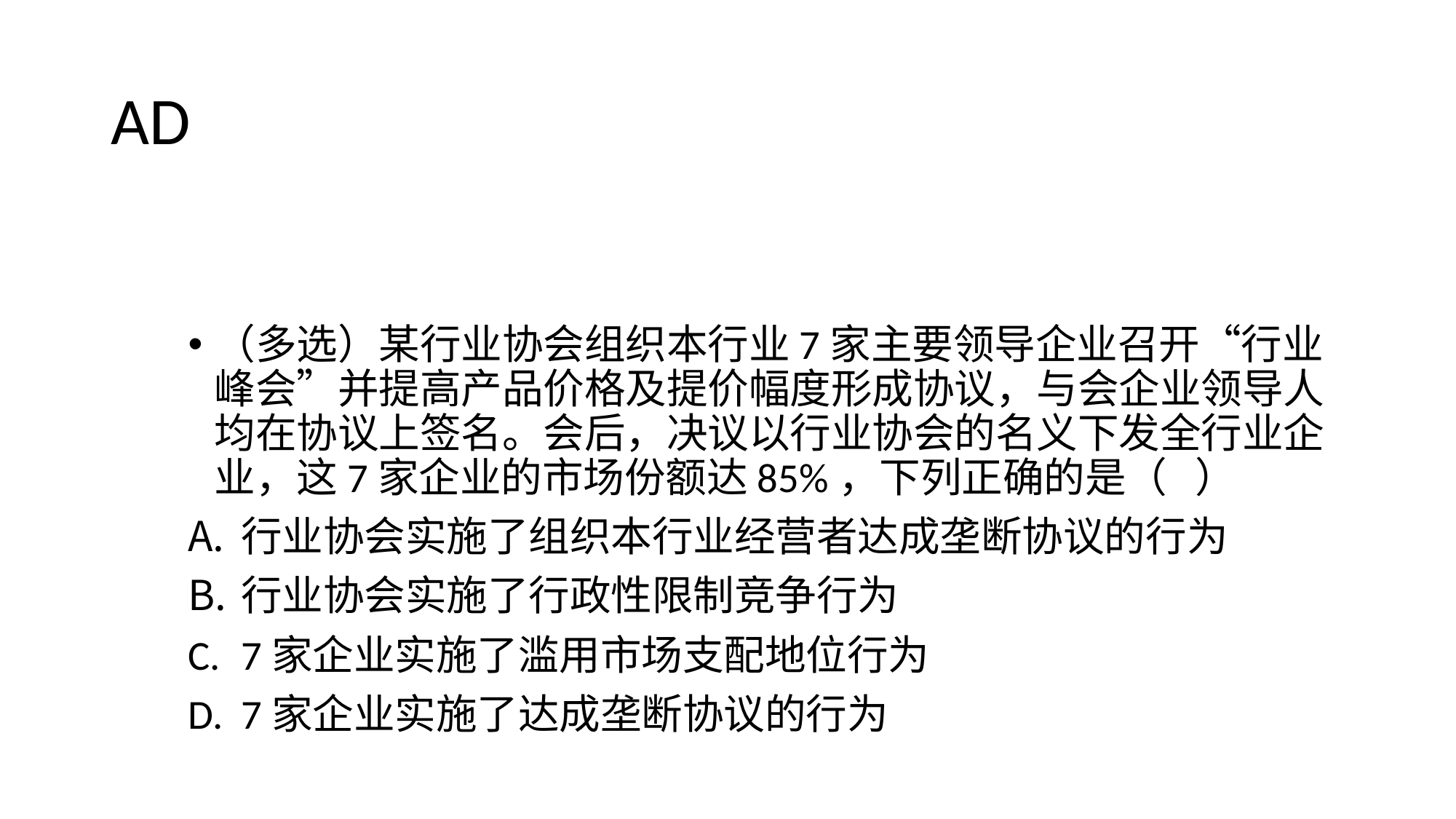

# AD
（多选）某行业协会组织本行业7家主要领导企业召开“行业峰会”并提高产品价格及提价幅度形成协议，与会企业领导人均在协议上签名。会后，决议以行业协会的名义下发全行业企业，这7家企业的市场份额达85%，下列正确的是（   ）
行业协会实施了组织本行业经营者达成垄断协议的行为
行业协会实施了行政性限制竞争行为
7家企业实施了滥用市场支配地位行为
7家企业实施了达成垄断协议的行为